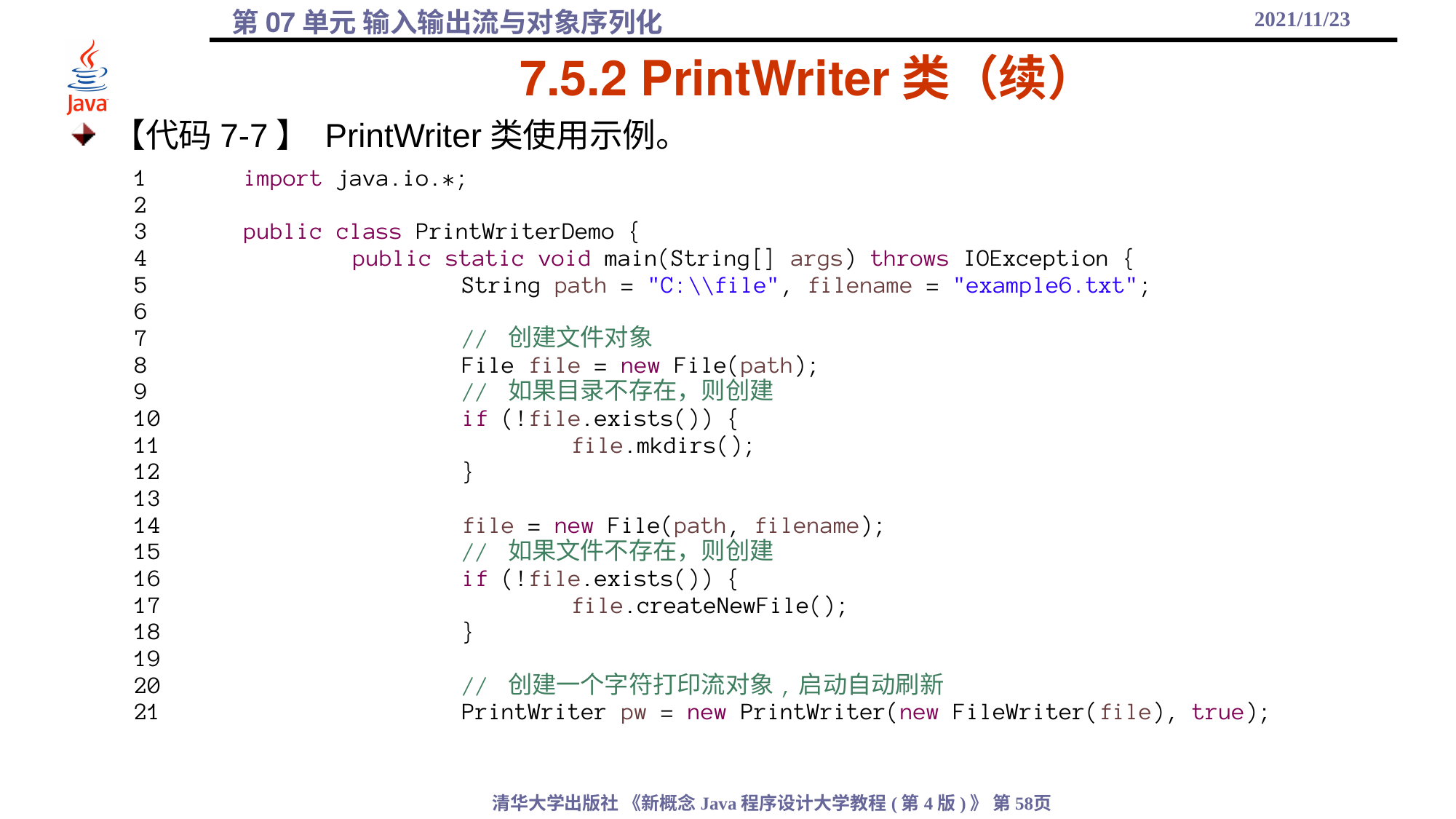

2021/11/23
# 7.5.2 PrintWriter类（续）
【代码7-7】 PrintWriter类使用示例。
1	import java.io.*;
2
3	public class PrintWriterDemo {
4		public static void main(String[] args) throws IOException {
5			String path = "C:\\file", filename = "example6.txt";
6
7			// 创建文件对象
8			File file = new File(path);
9			// 如果目录不存在，则创建
10			if (!file.exists()) {
11				file.mkdirs();
12			}
13
14			file = new File(path, filename);
15			// 如果文件不存在，则创建
16			if (!file.exists()) {
17				file.createNewFile();
18			}
19
20			// 创建一个字符打印流对象,启动自动刷新
21			PrintWriter pw = new PrintWriter(new FileWriter(file), true);